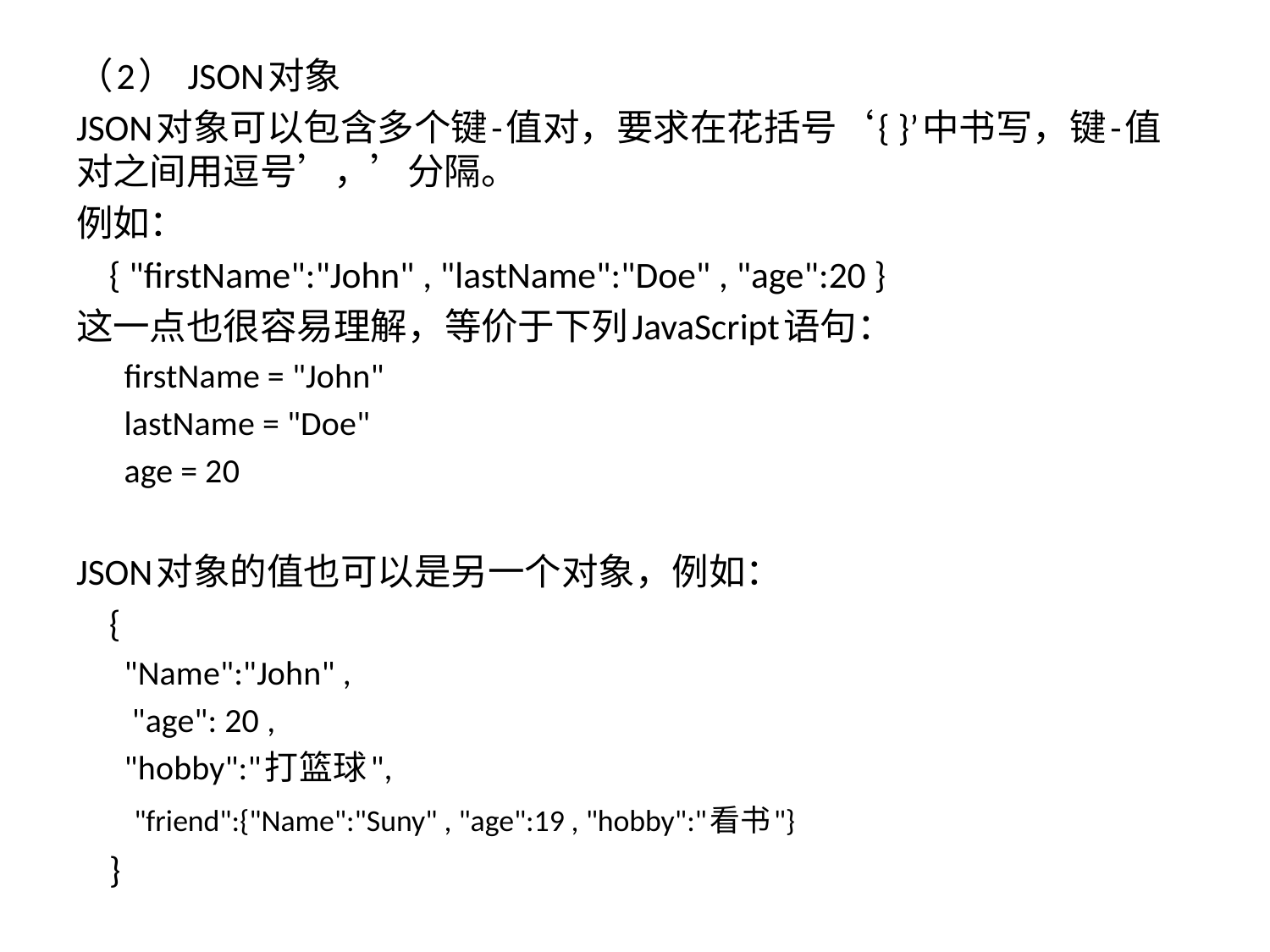

（2） JSON对象
JSON对象可以包含多个键-值对，要求在花括号‘{ }’中书写，键-值对之间用逗号’，’分隔。
例如：
    { "firstName":"John" , "lastName":"Doe" , "age":20 }
这一点也很容易理解，等价于下列JavaScript语句：
firstName = "John"
lastName = "Doe"
age = 20

JSON对象的值也可以是另一个对象，例如：
    {
"Name":"John" ,
 "age": 20 ,
"hobby":"打篮球",
       "friend":{"Name":"Suny" , "age":19 , "hobby":"看书"}
    }